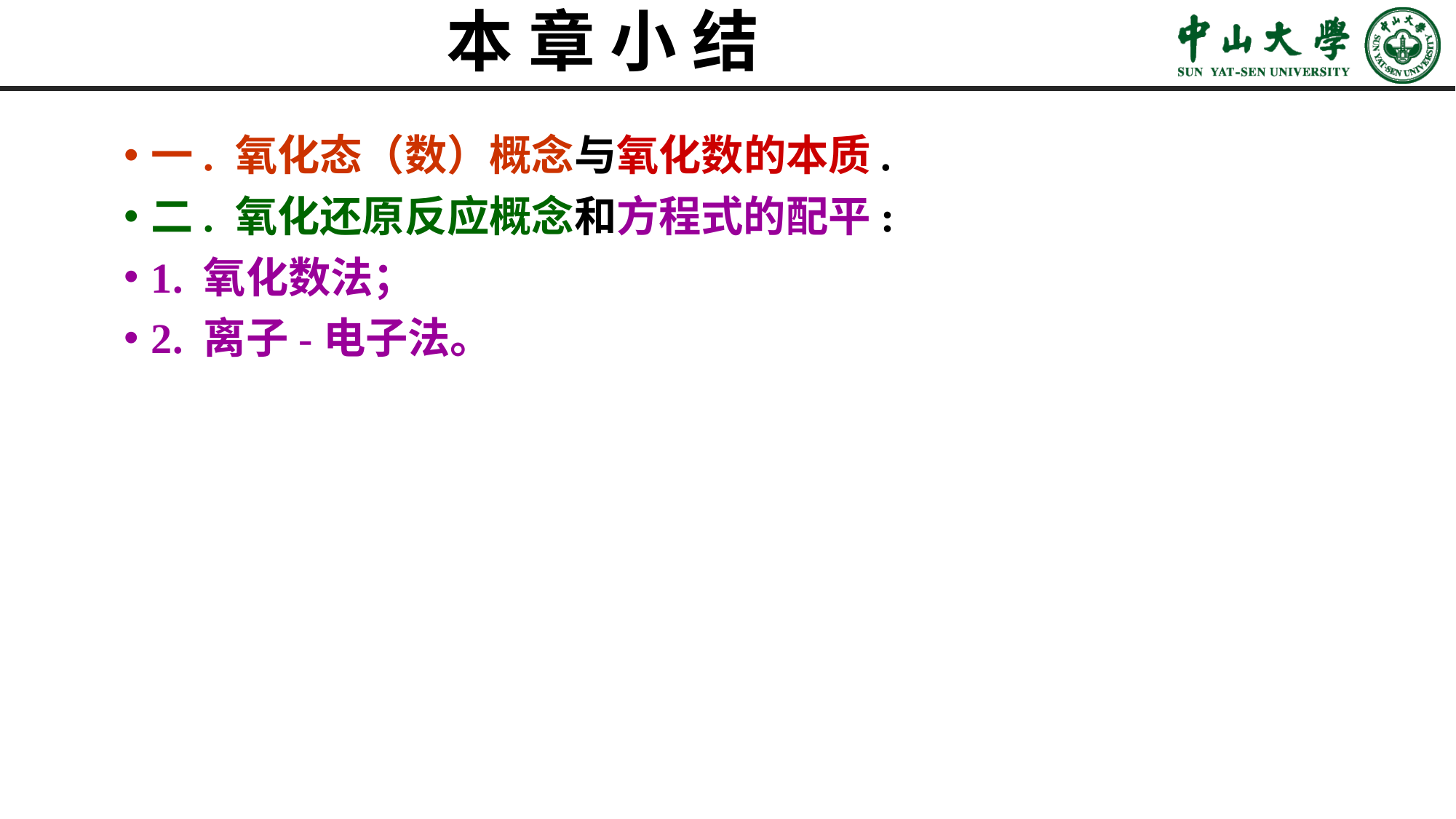

# 本 章 小 结
一. 氧化态（数）概念与氧化数的本质.
二. 氧化还原反应概念和方程式的配平:
1. 氧化数法；
2. 离子-电子法。